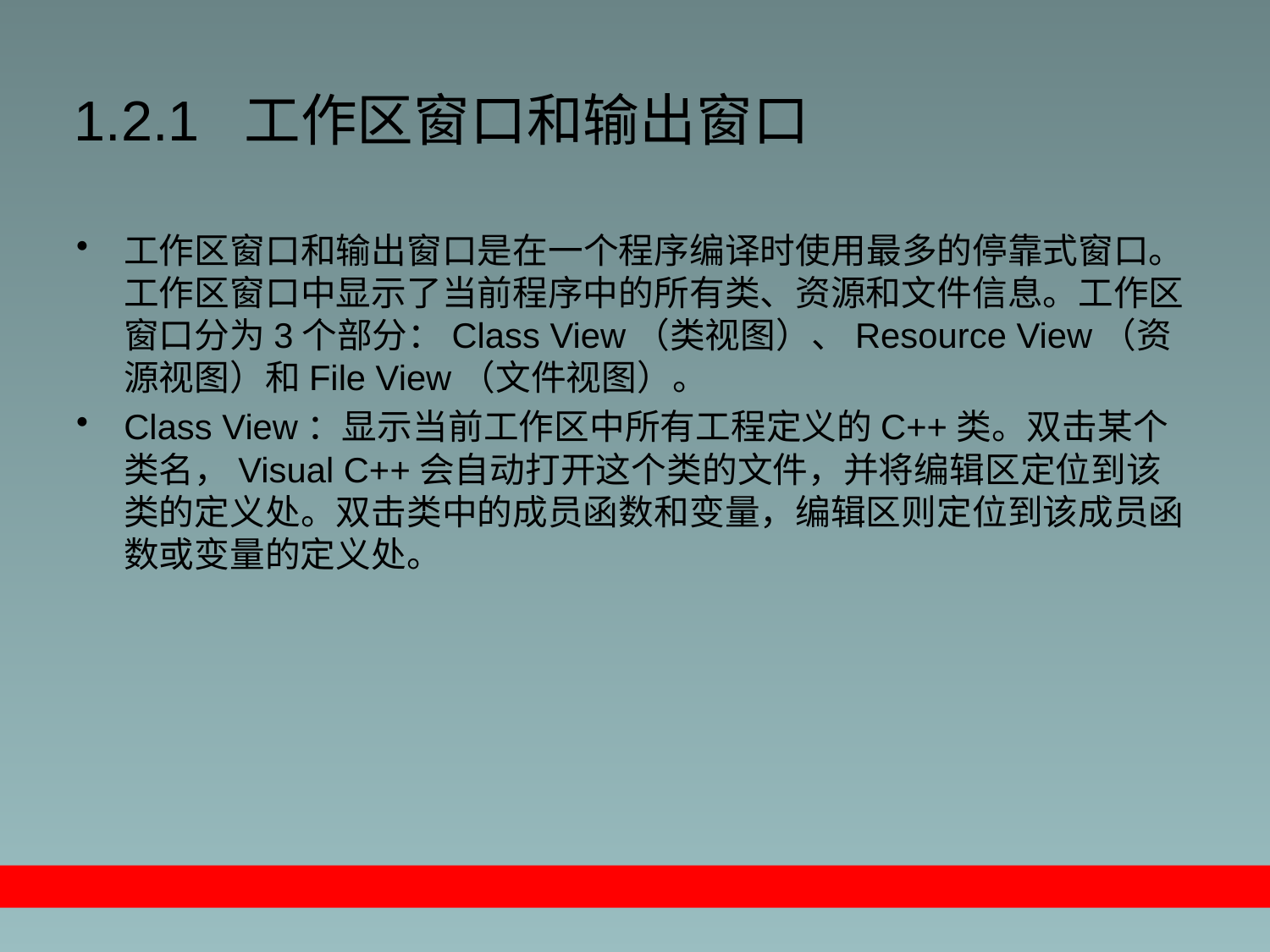

# 1.2.1  工作区窗口和输出窗口
工作区窗口和输出窗口是在一个程序编译时使用最多的停靠式窗口。工作区窗口中显示了当前程序中的所有类、资源和文件信息。工作区窗口分为3个部分：Class View（类视图）、Resource View（资源视图）和File View（文件视图）。
Class View：显示当前工作区中所有工程定义的C++类。双击某个类名，Visual C++会自动打开这个类的文件，并将编辑区定位到该类的定义处。双击类中的成员函数和变量，编辑区则定位到该成员函数或变量的定义处。